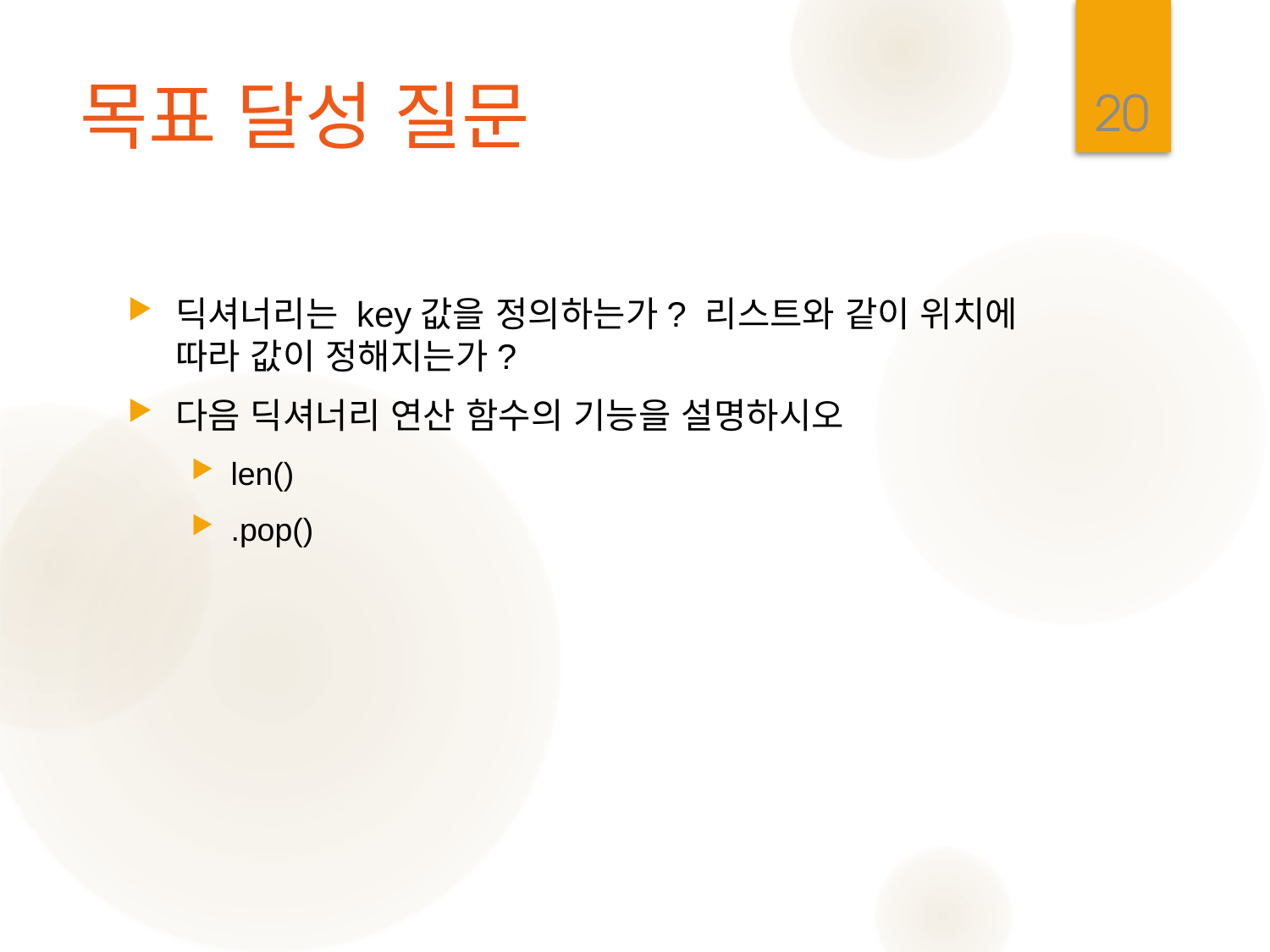

20
# 목표 달성 질문
딕셔너리는 key값을 정의하는가? 리스트와 같이 위치에 따라 값이 정해지는가?
다음 딕셔너리 연산 함수의 기능을 설명하시오
len()
.pop()